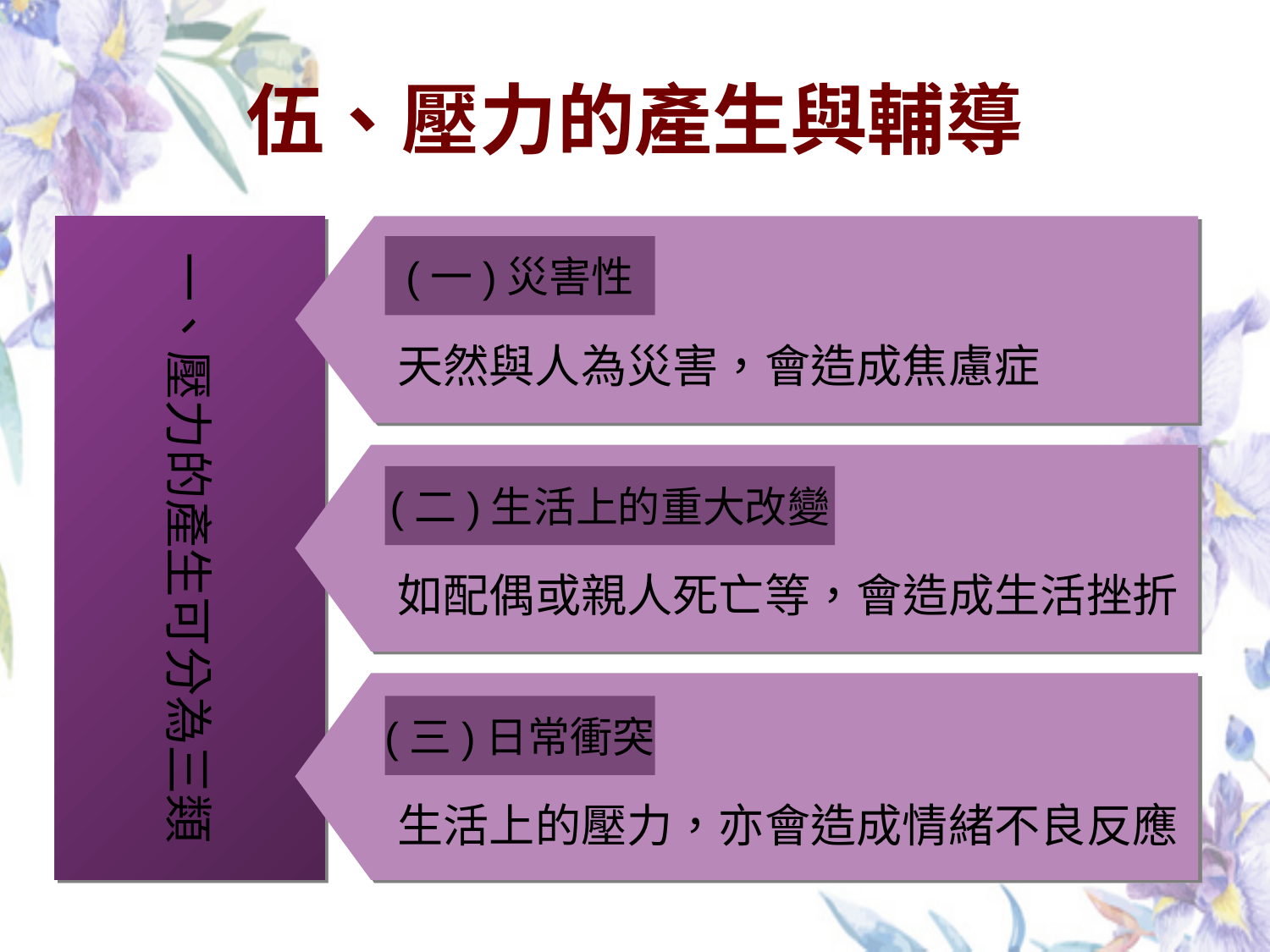

# 伍、壓力的產生與輔導
一、壓力的產生可分為三類

(一)災害性
天然與人為災害，會造成焦慮症

(二)生活上的重大改變
如配偶或親人死亡等，會造成生活挫折

(三)日常衝突
生活上的壓力，亦會造成情緒不良反應